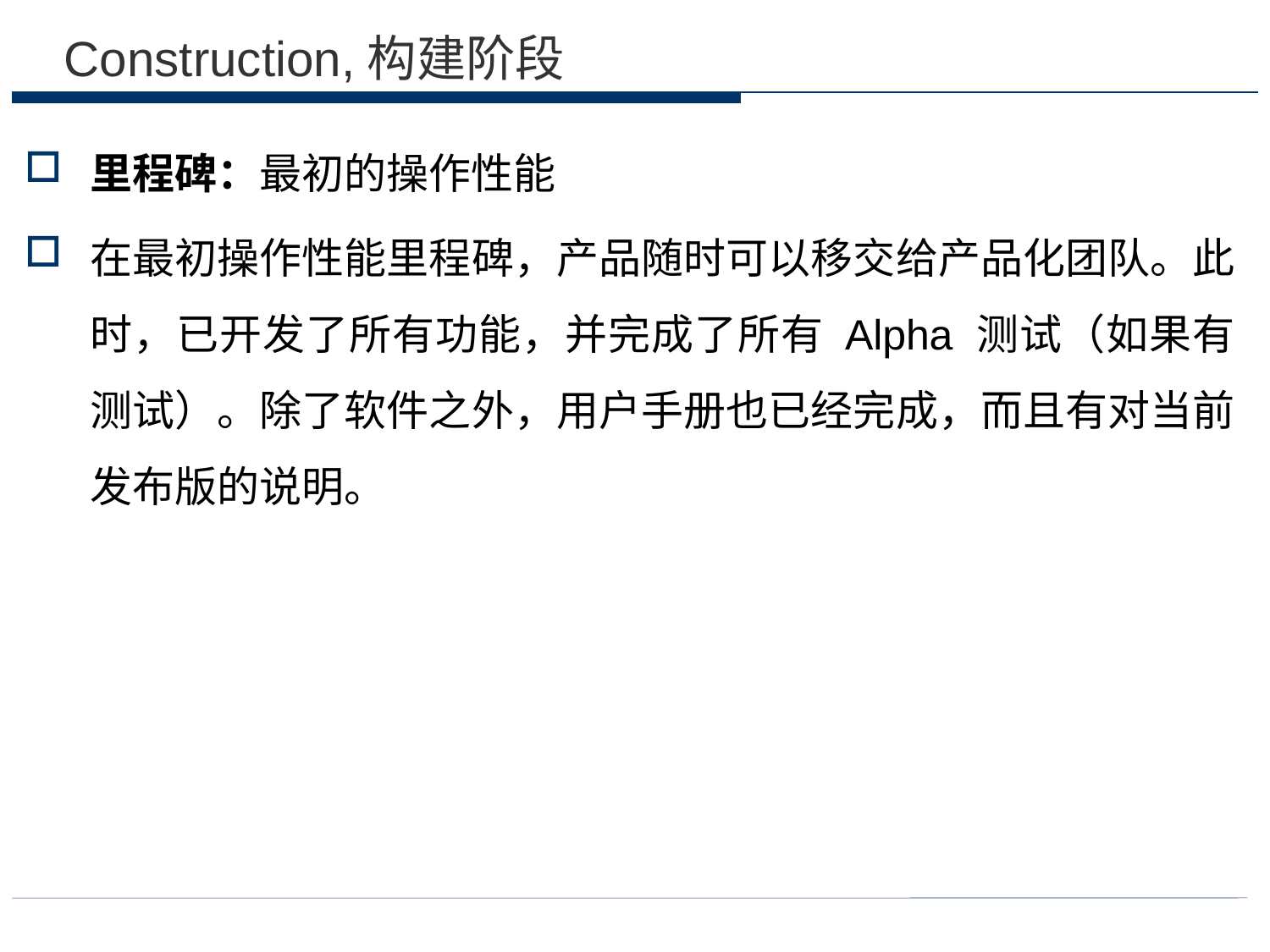

# Construction,构建阶段
里程碑：最初的操作性能
在最初操作性能里程碑，产品随时可以移交给产品化团队。此时，已开发了所有功能，并完成了所有 Alpha 测试（如果有测试）。除了软件之外，用户手册也已经完成，而且有对当前发布版的说明。

35